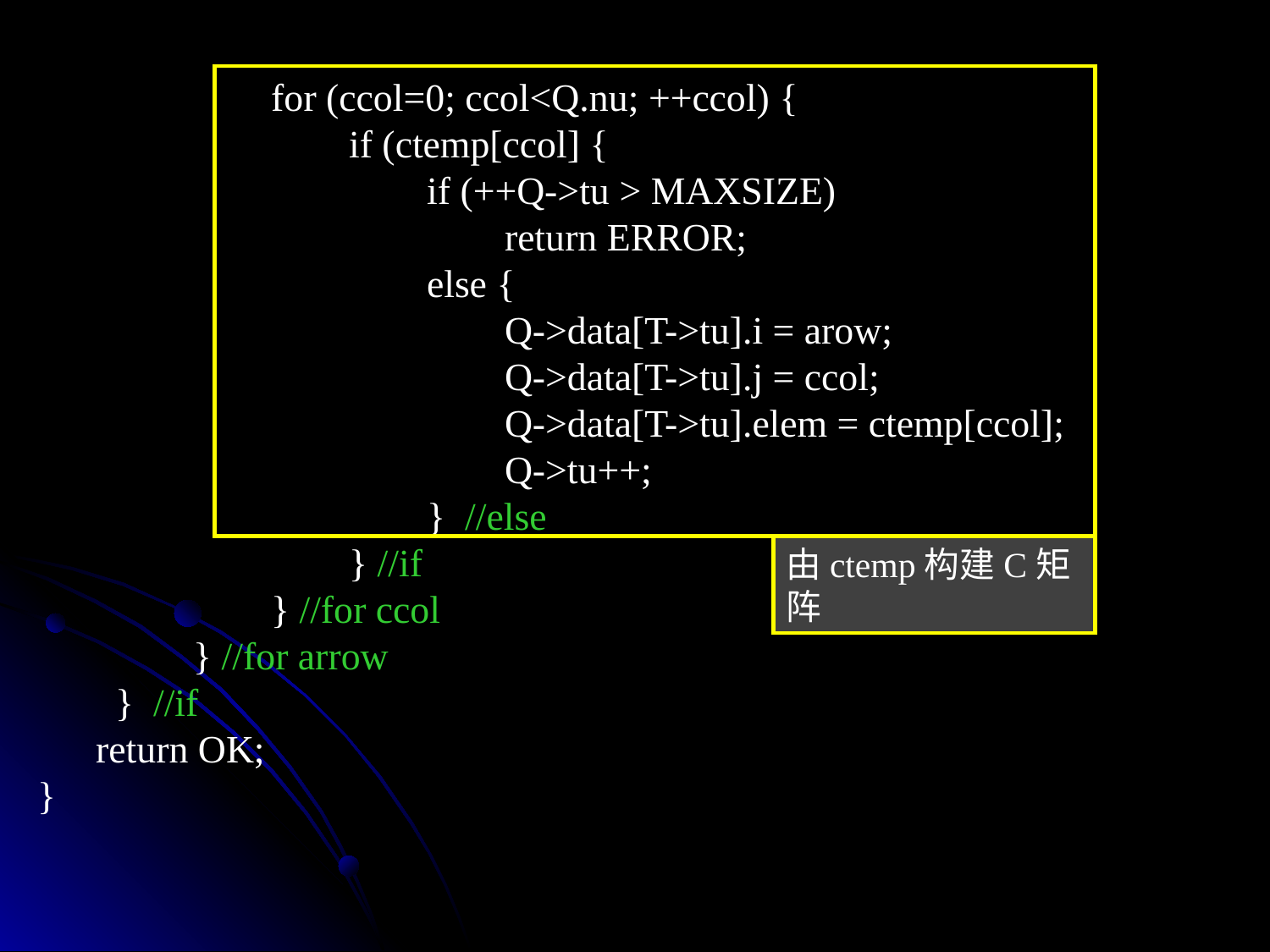

for (ccol=0; ccol<Q.nu; ++ccol) {
                                if (ctemp[ccol] {
                                        if (++Q->tu > MAXSIZE)
                                                return ERROR;
                                        else {
                                                Q->data[T->tu].i = arow;
                                                Q->data[T->tu].j = ccol;
                                                Q->data[T->tu].elem = ctemp[ccol];
                                                Q->tu++;
                                        }  //else
                                } //if
                        } //for ccol
                } //for arrow
        }  //if
      return OK;
}

由ctemp构建C矩阵